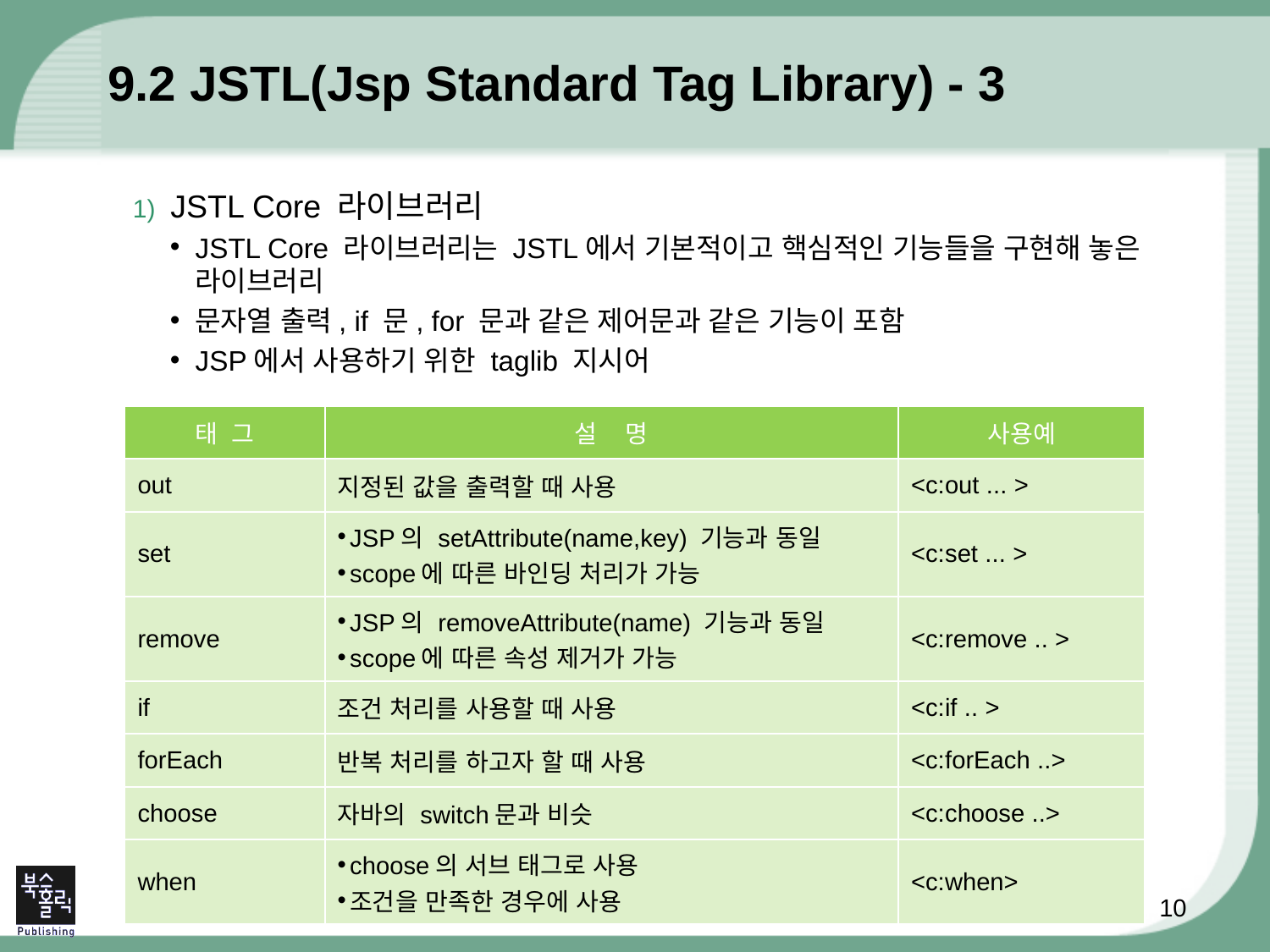

# 9.2 JSTL(Jsp Standard Tag Library) - 3
JSTL Core 라이브러리
JSTL Core 라이브러리는 JSTL에서 기본적이고 핵심적인 기능들을 구현해 놓은 라이브러리
문자열 출력, if 문, for 문과 같은 제어문과 같은 기능이 포함
JSP에서 사용하기 위한 taglib 지시어
| 태 그 | 설 명 | 사용예 |
| --- | --- | --- |
| out | 지정된 값을 출력할 때 사용 | <c:out ... > |
| set | JSP의 setAttribute(name,key) 기능과 동일 scope에 따른 바인딩 처리가 가능 | <c:set ... > |
| remove | JSP의 removeAttribute(name) 기능과 동일 scope에 따른 속성 제거가 가능 | <c:remove .. > |
| if | 조건 처리를 사용할 때 사용 | <c:if .. > |
| forEach | 반복 처리를 하고자 할 때 사용 | <c:forEach ..> |
| choose | 자바의 switch문과 비슷 | <c:choose ..> |
| when | choose의 서브 태그로 사용 조건을 만족한 경우에 사용 | <c:when> |
10